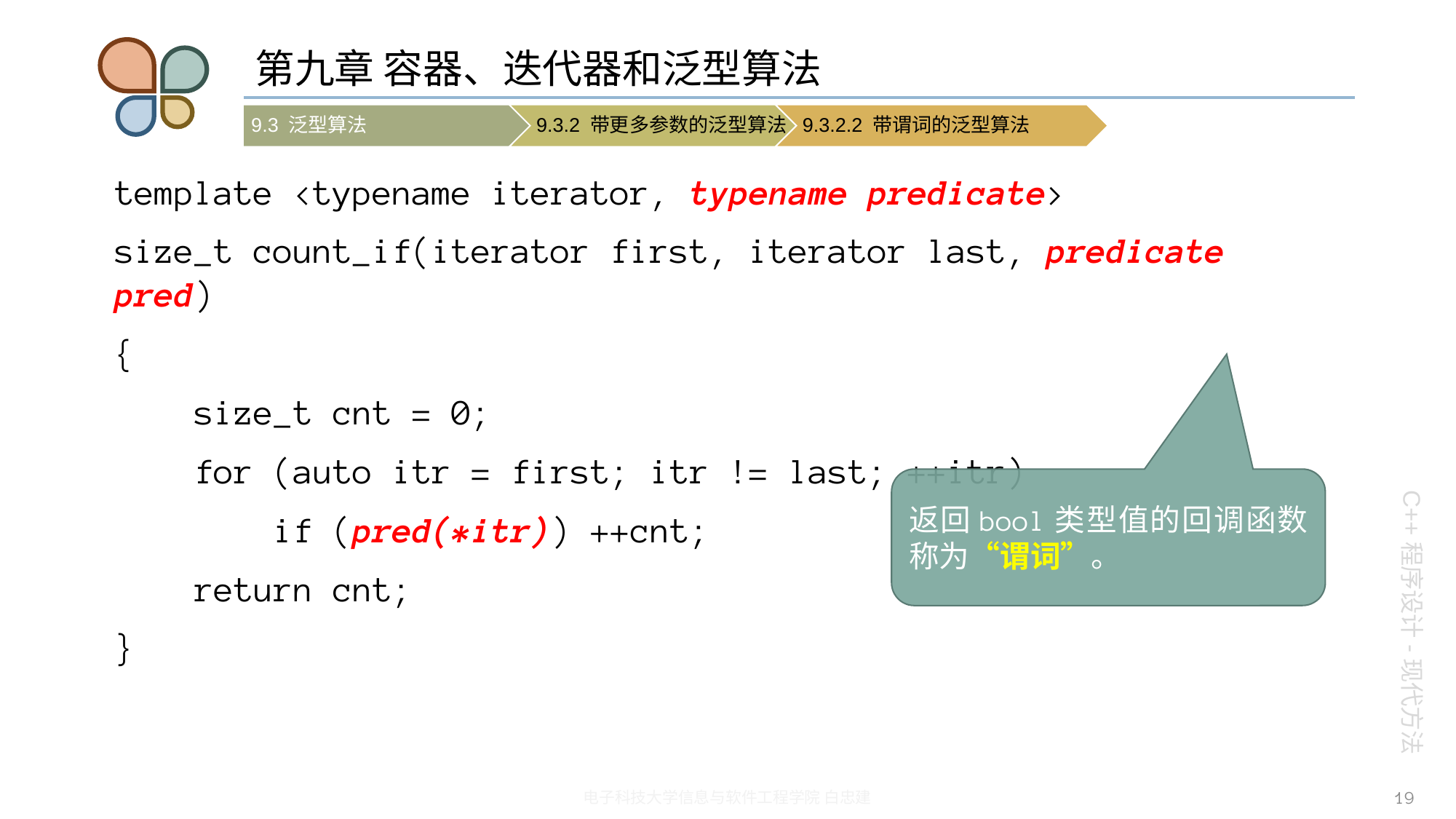

# 第九章 容器、迭代器和泛型算法
9.3 泛型算法
9.3.2 带更多参数的泛型算法
9.3.2.2 带谓词的泛型算法
template <typename iterator, typename predicate>
size_t count_if(iterator first, iterator last, predicate pred)
{
    size_t cnt = 0;
    for (auto itr = first; itr != last; ++itr)
        if (pred(*itr)) ++cnt;
    return cnt;
}
返回bool类型值的回调函数称为“谓词”。
19